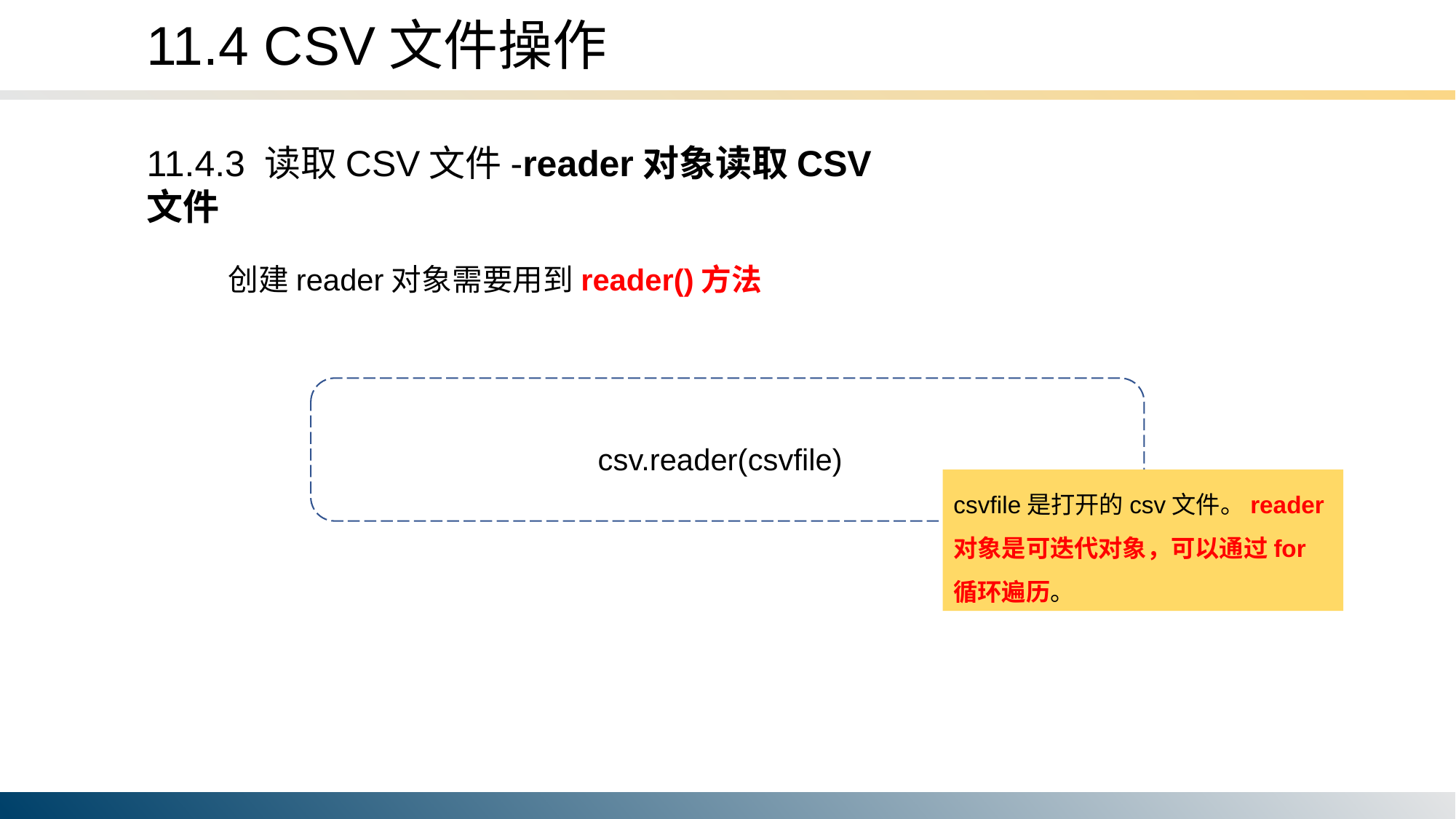

11.4 CSV文件操作
11.4.3 读取CSV文件-reader对象读取CSV文件
创建reader对象需要用到reader()方法

csv.reader(csvfile)
csvfile是打开的csv文件。reader对象是可迭代对象，可以通过for循环遍历。